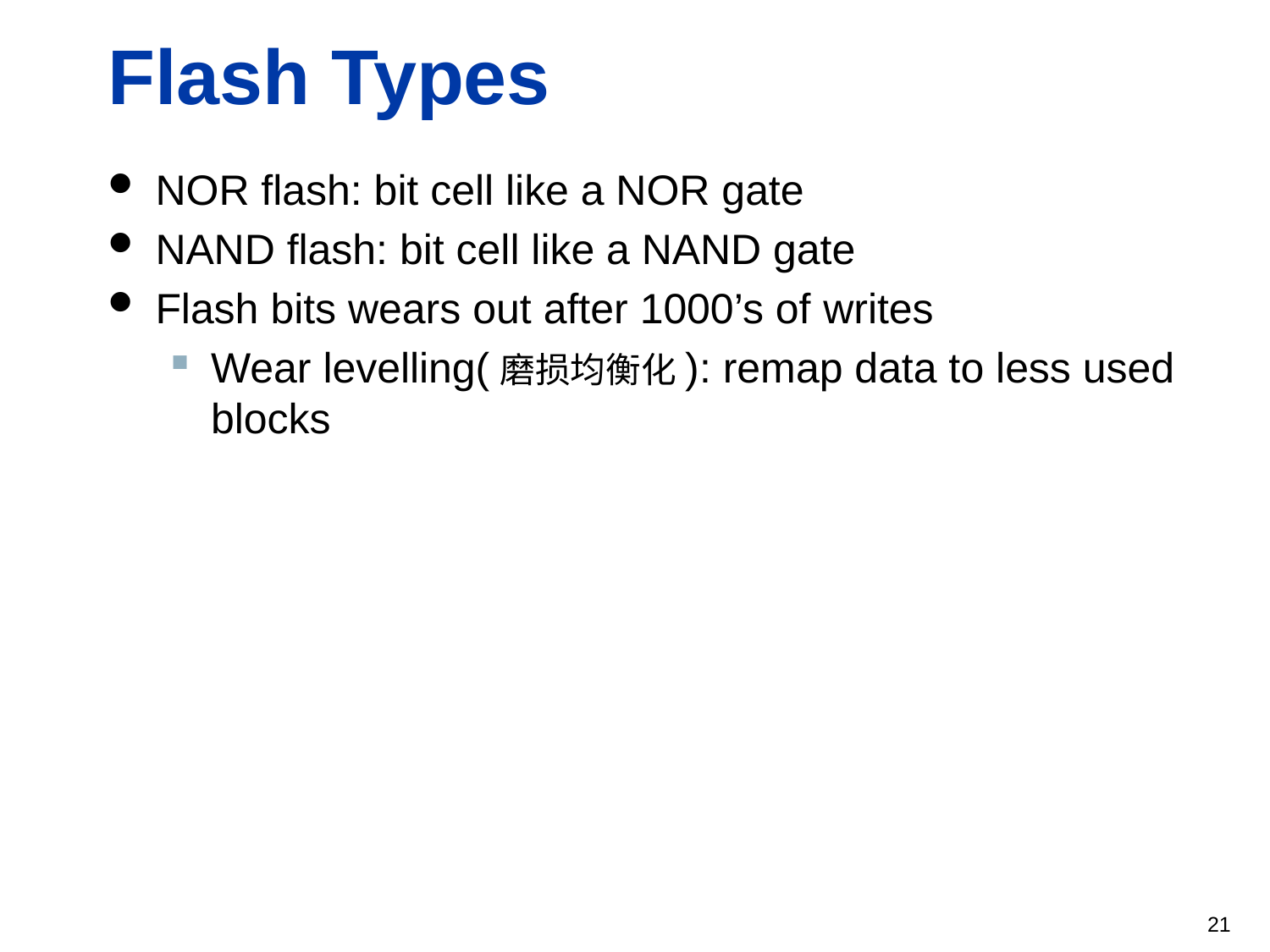

# Flash Types
NOR flash: bit cell like a NOR gate
NAND flash: bit cell like a NAND gate
Flash bits wears out after 1000’s of writes
Wear levelling(磨损均衡化): remap data to less used blocks
21